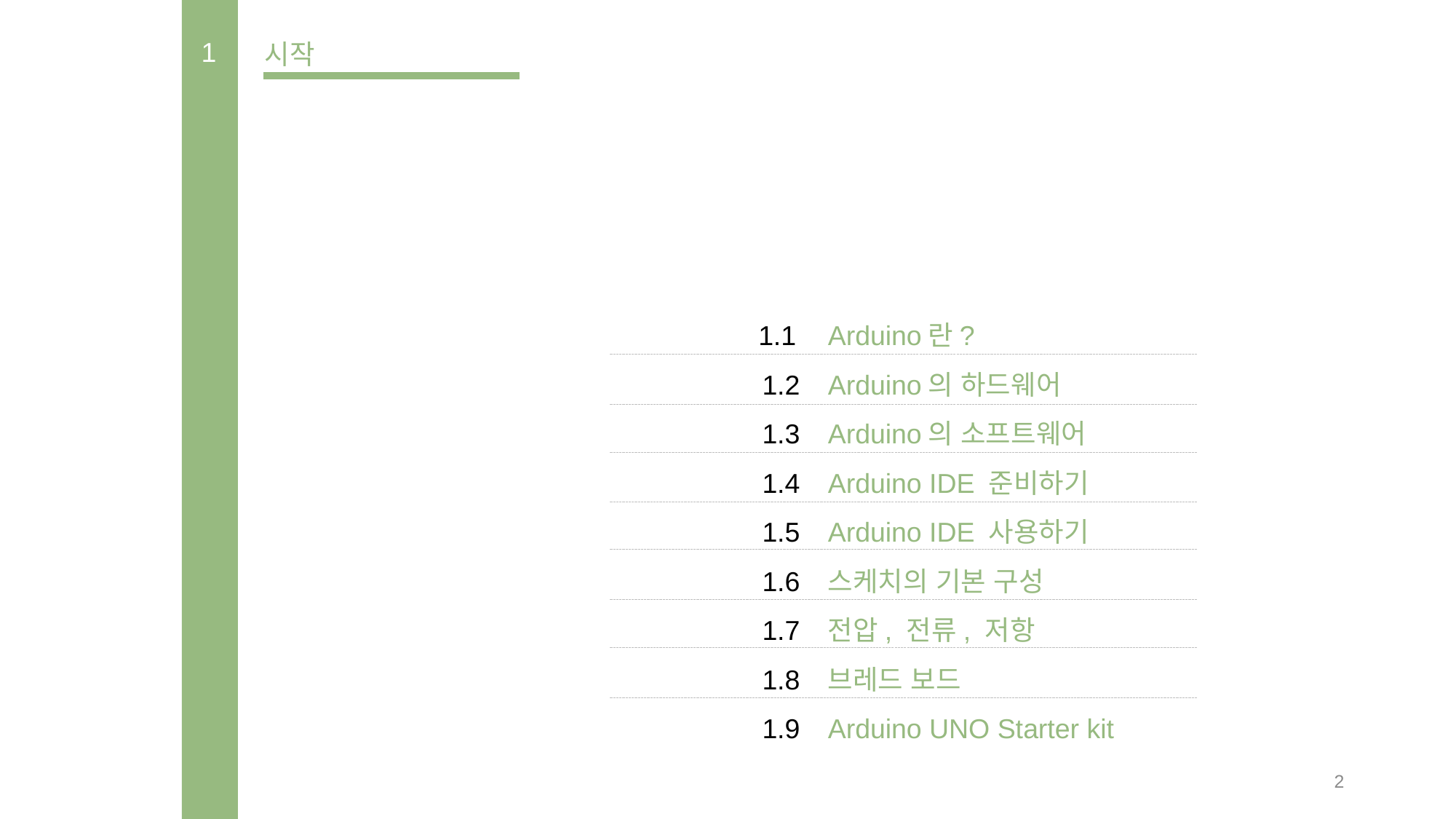

1
시작
Arduino란?
Arduino의 하드웨어
Arduino의 소프트웨어
Arduino IDE 준비하기
Arduino IDE 사용하기
스케치의 기본 구성
전압, 전류, 저항
브레드 보드
Arduino UNO Starter kit
1.1
1.2
1.3
1.4
1.5
1.6
1.7
1.8
1.9
2